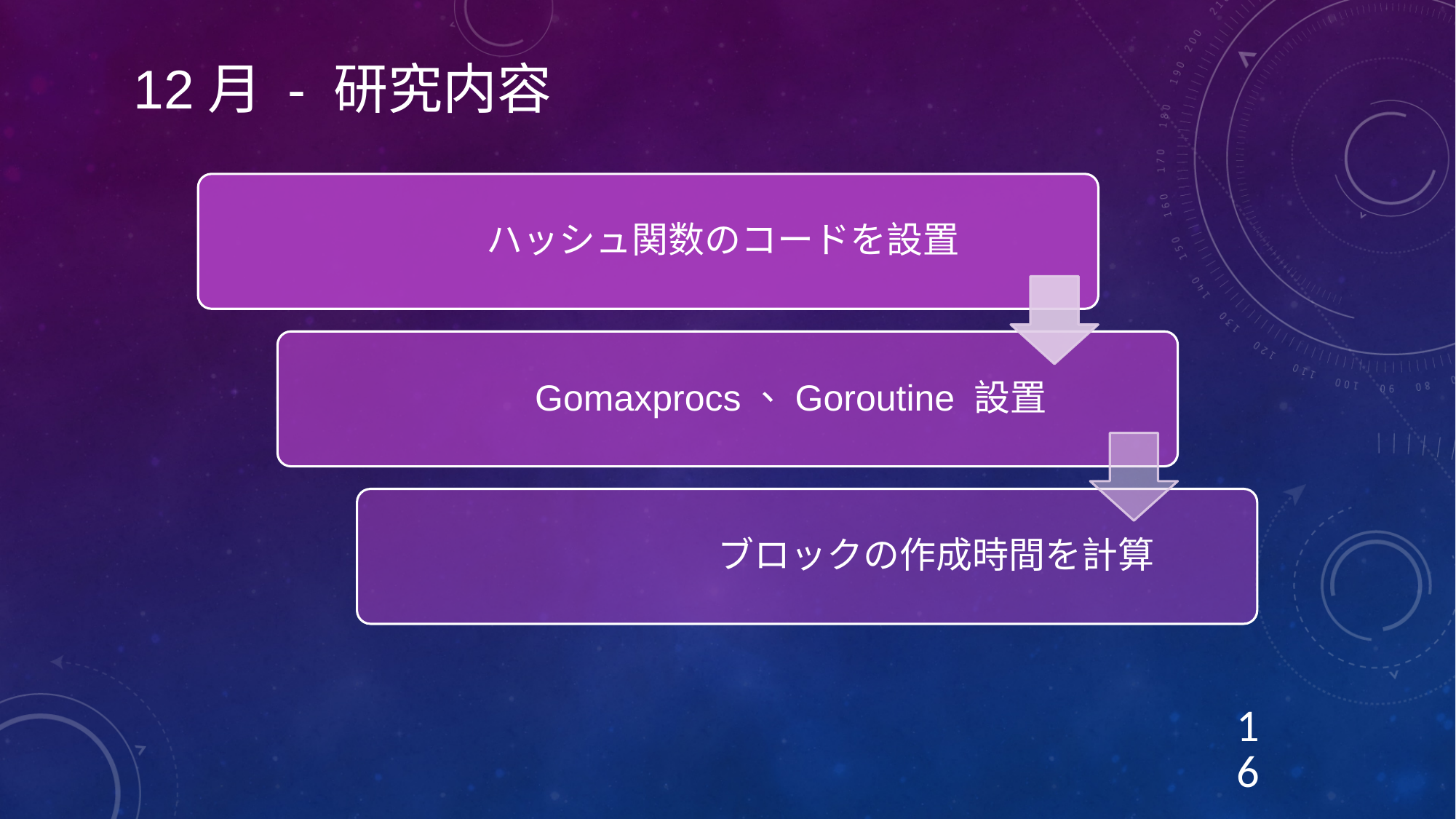

# 12月 - 研究内容
　　　　ハッシュ関数のコードを設置
            Gomaxprocs、Goroutine 設置
　　　　　　　ブロックの作成時間を計算

16